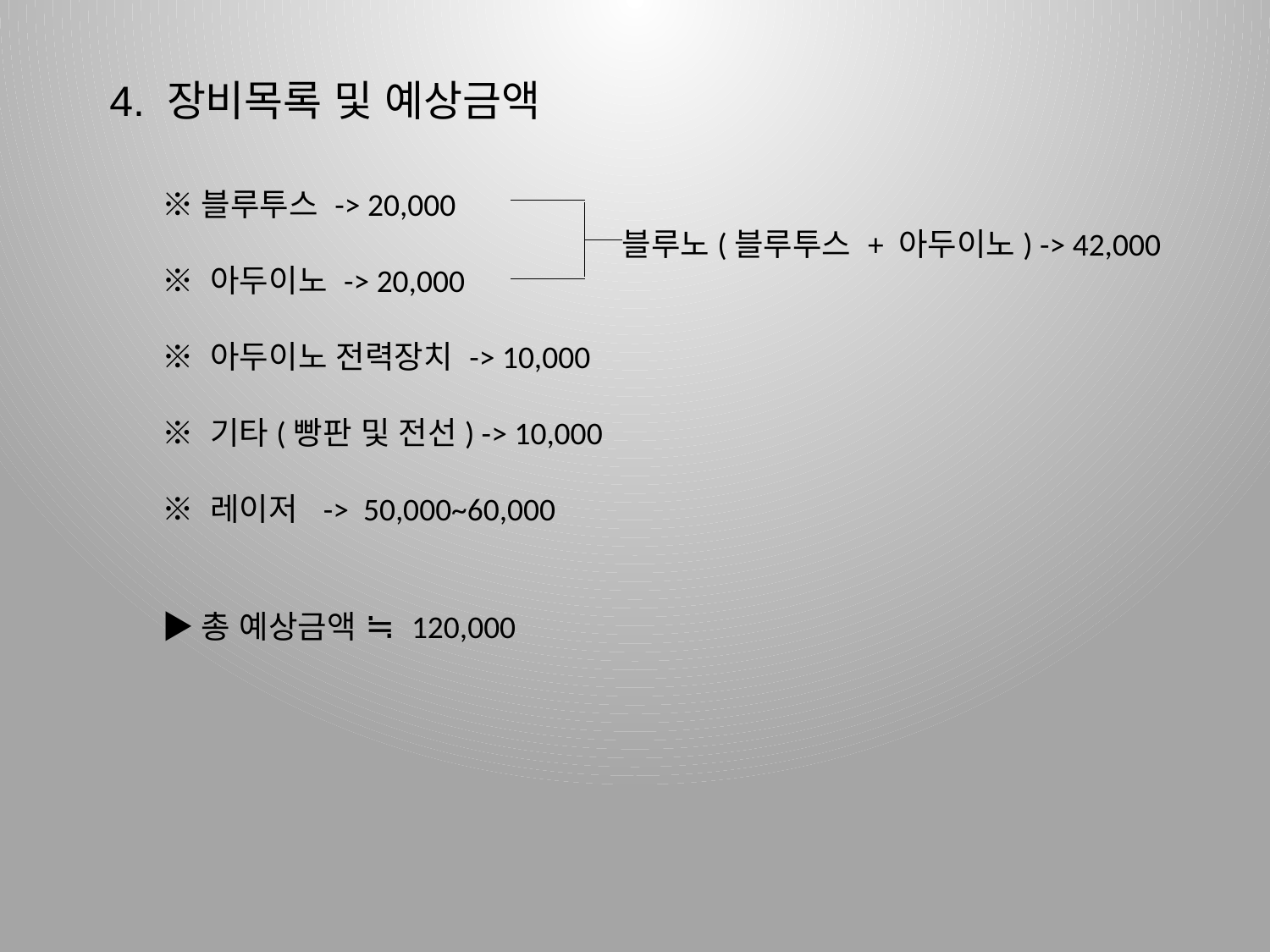

4. 장비목록 및 예상금액
※블루투스 -> 20,000

※ 아두이노 -> 20,000

※ 아두이노 전력장치 -> 10,000

※ 기타(빵판 및 전선) -> 10,000

※ 레이저  ->  50,000~60,000

▶총 예상금액 ≒ 120,000
블루노(블루투스 + 아두이노) -> 42,000